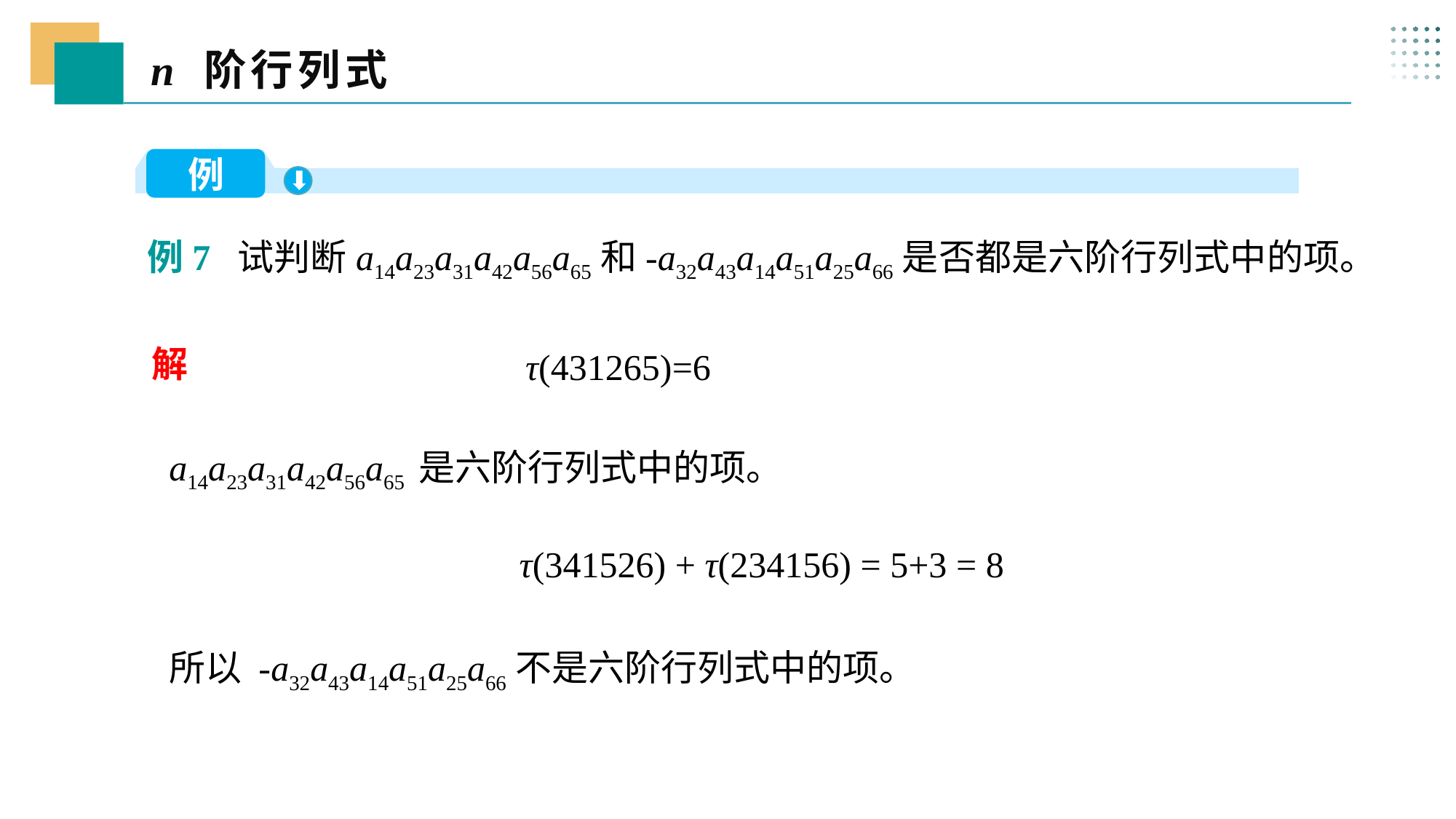

n 阶行列式
 三、

例

        例7  试判断a14a23a31a42a56a65和-a32a43a14a51a25a66是否都是六阶行列式中的项。
      解
τ(431265)=6
a14a23a31a42a56a65 是六阶行列式中的项。
τ(341526) + τ(234156) = 5+3 = 8
所以 -a32a43a14a51a25a66不是六阶行列式中的项。